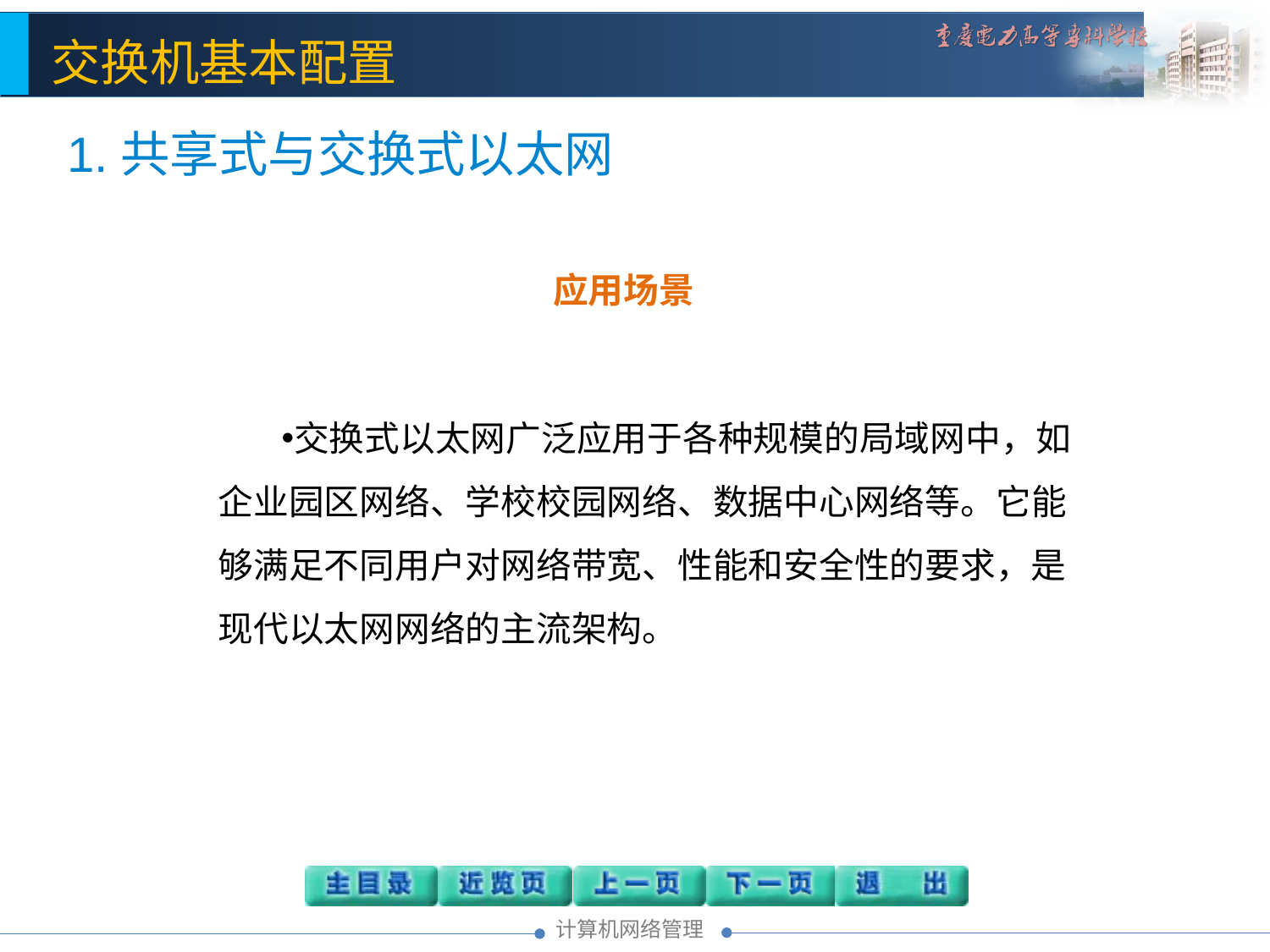

1.共享式与交换式以太网
应用场景
交换式以太网广泛应用于各种规模的局域网中，如企业园区网络、学校校园网络、数据中心网络等。它能够满足不同用户对网络带宽、性能和安全性的要求，是现代以太网网络的主流架构。